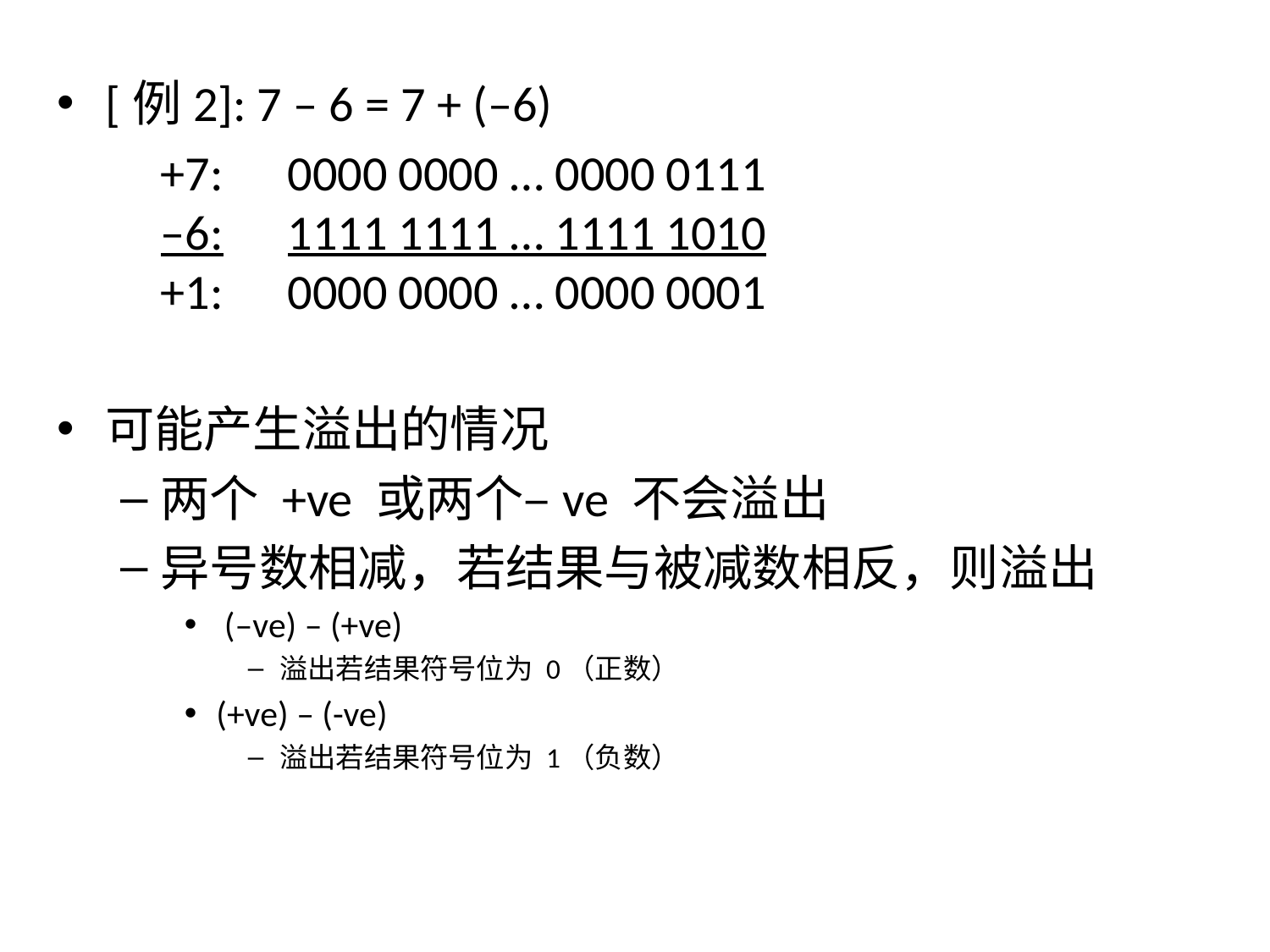

[例2]: 7 – 6 = 7 + (–6)
	+7:	0000 0000 … 0000 0111
–6:	1111 1111 … 1111 1010
+1:	0000 0000 … 0000 0001

可能产生溢出的情况
两个 +ve 或两个–ve 不会溢出
异号数相减，若结果与被减数相反，则溢出
 (–ve) – (+ve)
溢出若结果符号位为 0（正数）
(+ve) – (-ve)
溢出若结果符号位为 1（负数）